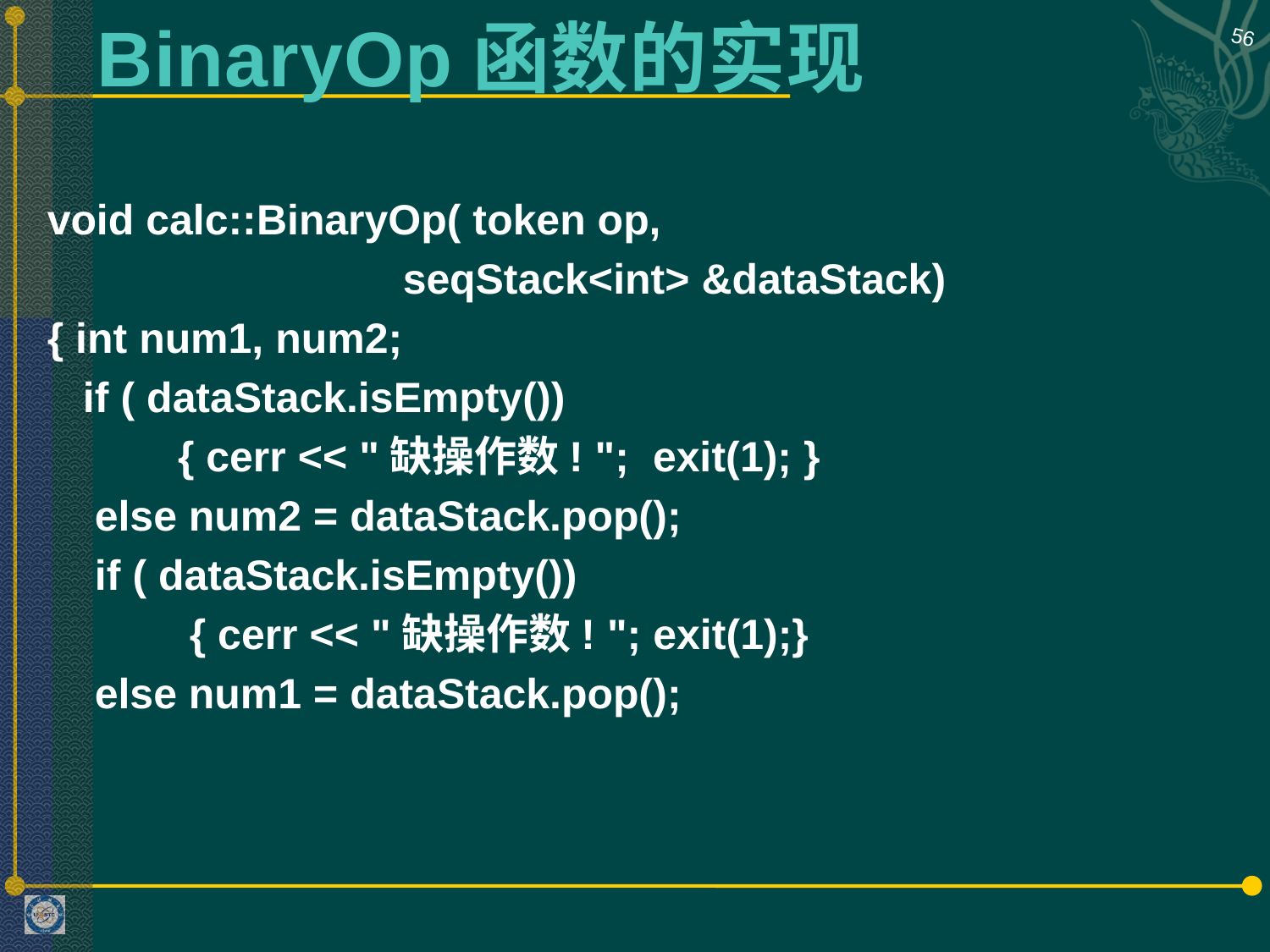

56
# BinaryOp函数的实现
void calc::BinaryOp( token op,
                              seqStack<int> &dataStack)
{ int num1, num2;
   if ( dataStack.isEmpty())
           { cerr << "缺操作数! ";  exit(1); }
    else num2 = dataStack.pop();
    if ( dataStack.isEmpty())
            { cerr << "缺操作数! "; exit(1);}
    else num1 = dataStack.pop();